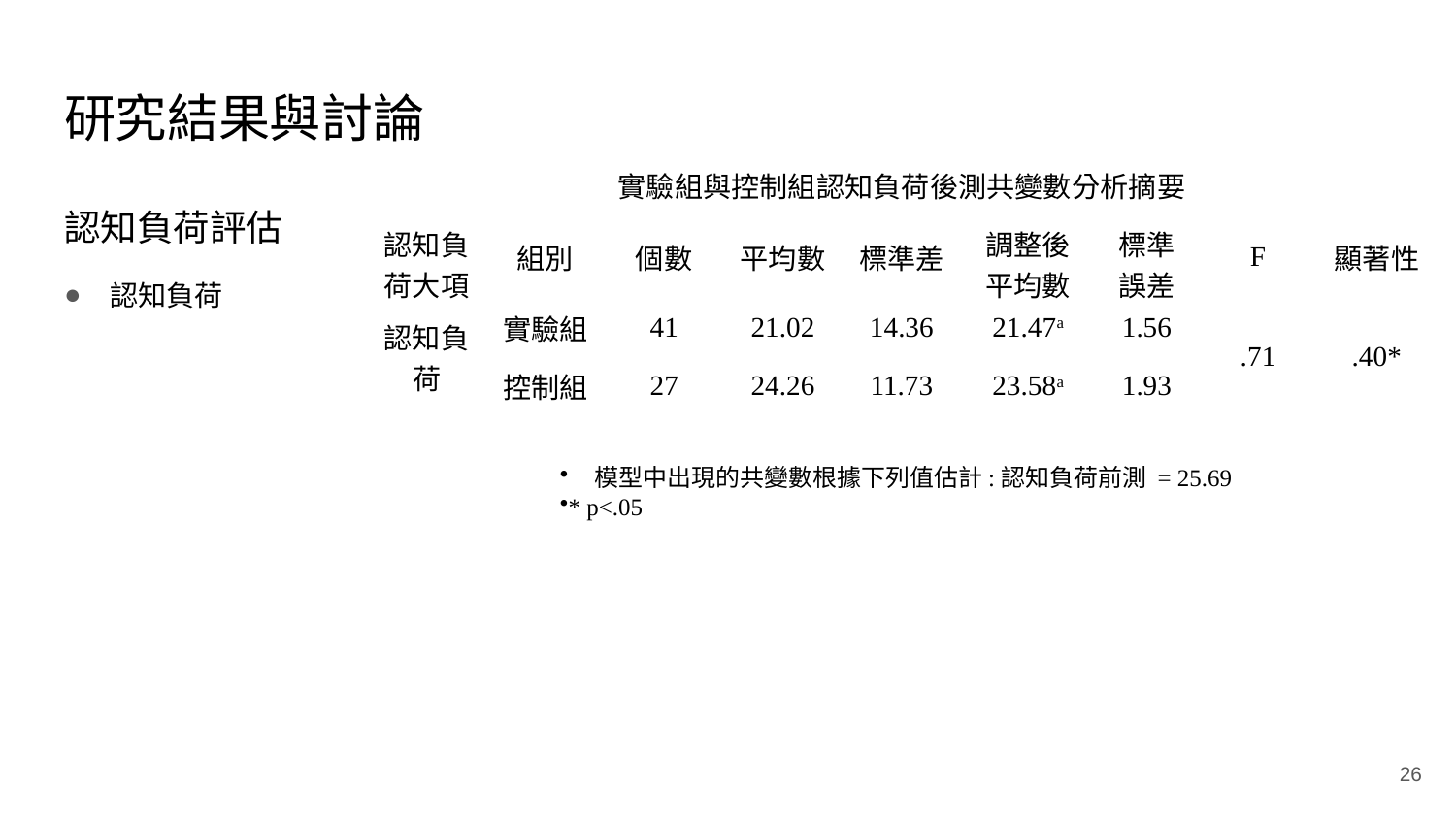

# 研究結果與討論
實驗組與控制組認知負荷後測共變數分析摘要
認知負荷評估
認知負荷
| 認知負荷大項 | 組別 | 個數 | 平均數 | 標準差 | 調整後平均數 | 標準誤差 | F | 顯著性 |
| --- | --- | --- | --- | --- | --- | --- | --- | --- |
| 認知負荷 | 實驗組 | 41 | 21.02 | 14.36 | 21.47a | 1.56 | .71 | .40\* |
|  | 控制組 | 27 | 24.26 | 11.73 | 23.58a | 1.93 |  |  |
模型中出現的共變數根據下列值估計:認知負荷前測 = 25.69
* p<.05
26